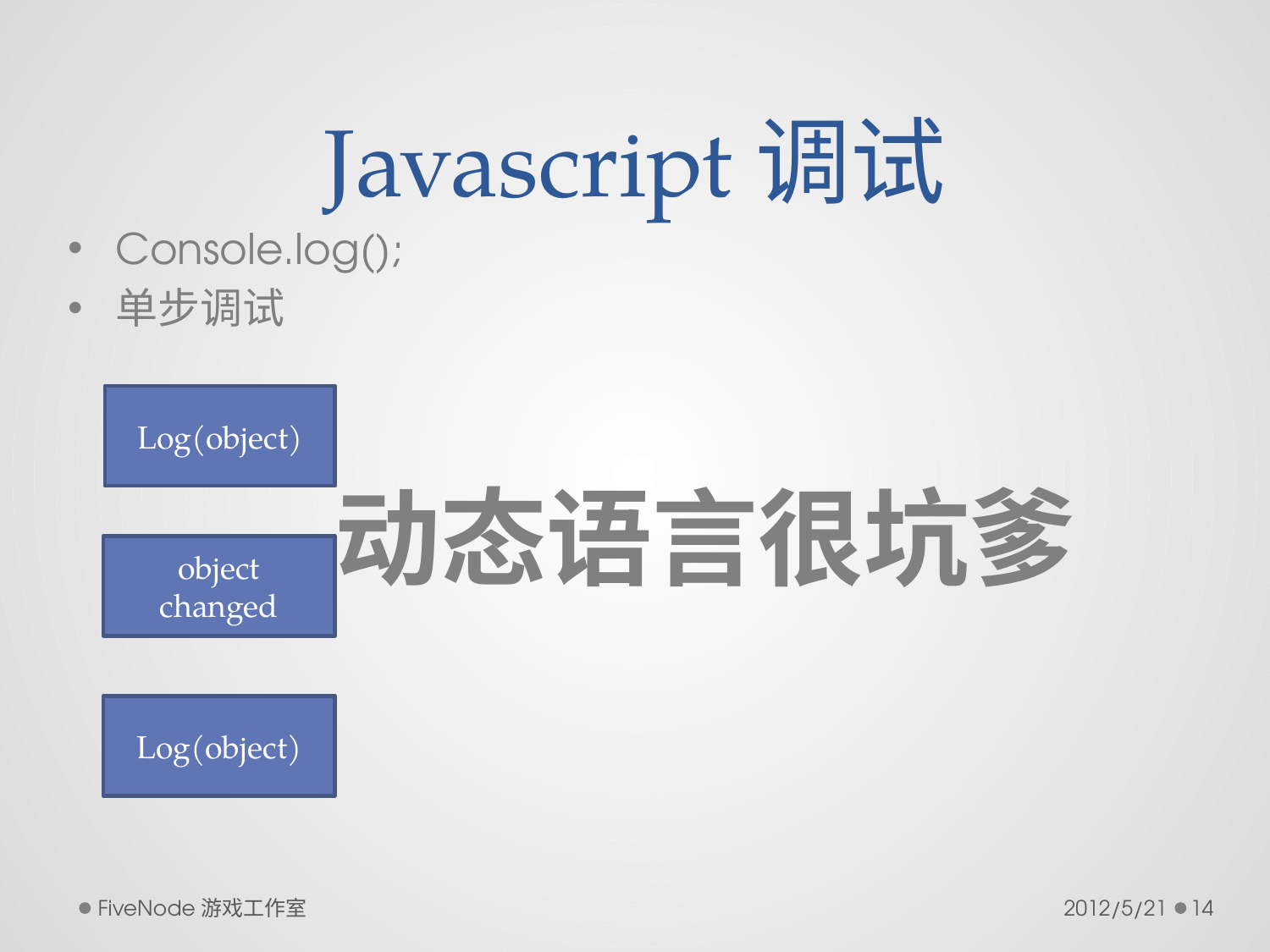

# Javascript调试
Console.log();
单步调试

          动态语言很坑爹
Log(object)
object changed
Log(object)
FiveNode游戏工作室
2012/5/21
14